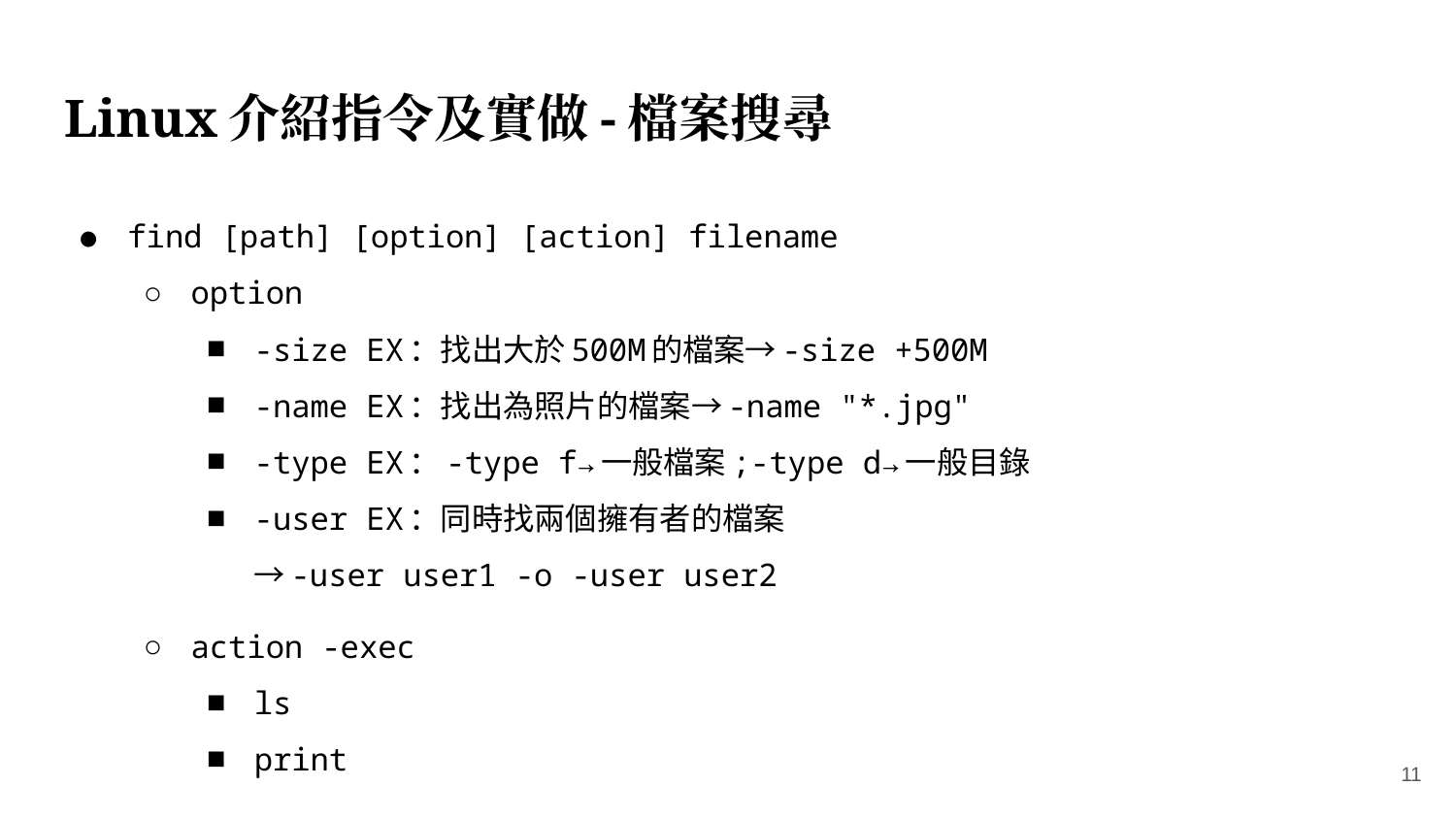

# Linux介紹指令及實做-檔案搜尋

find [path] [option] [action] filename
option
-size EX：找出大於500M的檔案→-size +500M
-name EX：找出為照片的檔案→-name "*.jpg"
-type EX：-type f→一般檔案;-type d→一般目錄
-user EX：同時找兩個擁有者的檔案
→-user user1 -o -user user2
action -exec
ls
print
11